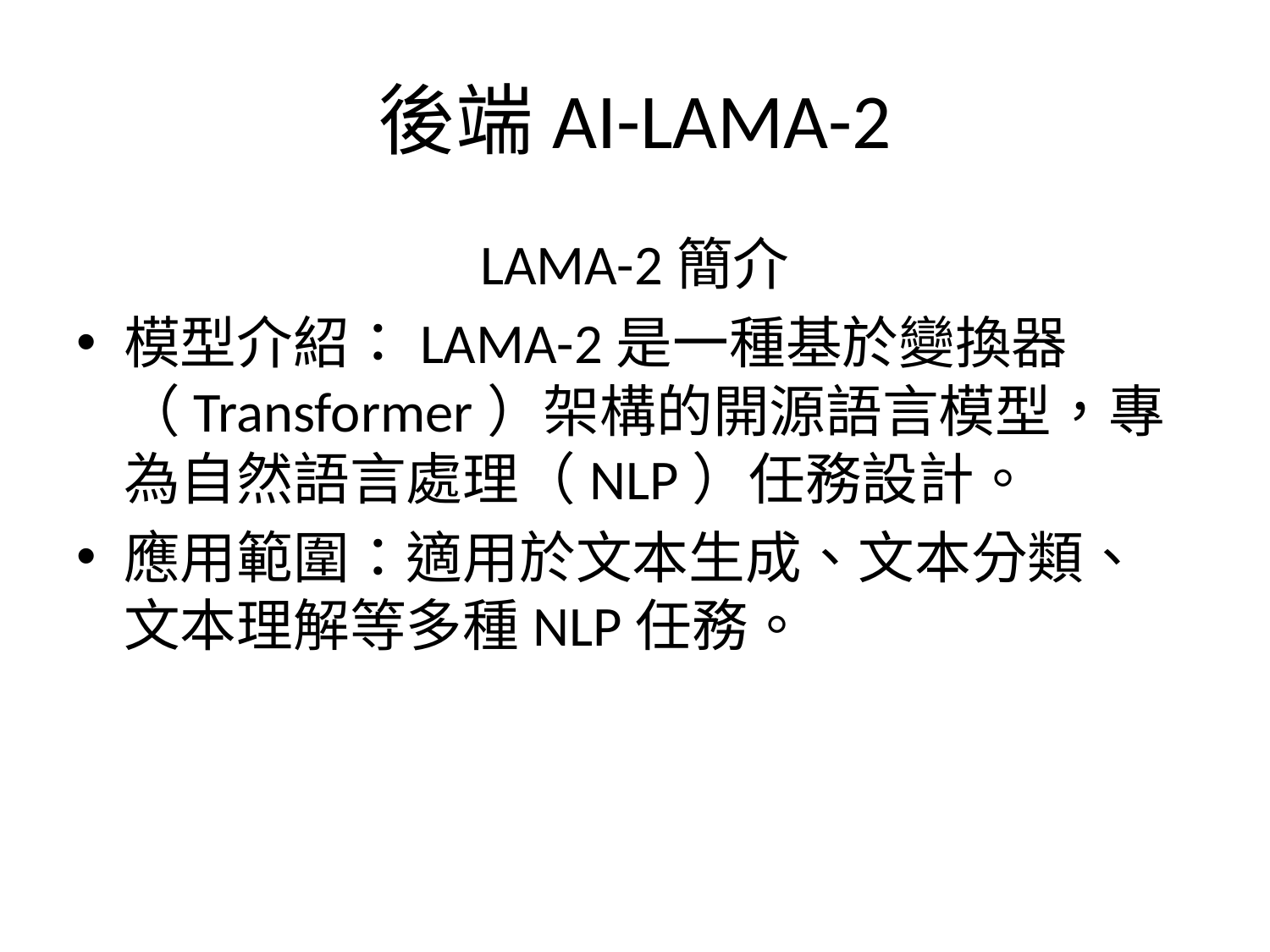

# 後端AI-LAMA-2
LAMA-2簡介
模型介紹：LAMA-2是一種基於變換器（Transformer）架構的開源語言模型，專為自然語言處理（NLP）任務設計。
應用範圍：適用於文本生成、文本分類、文本理解等多種NLP任務。